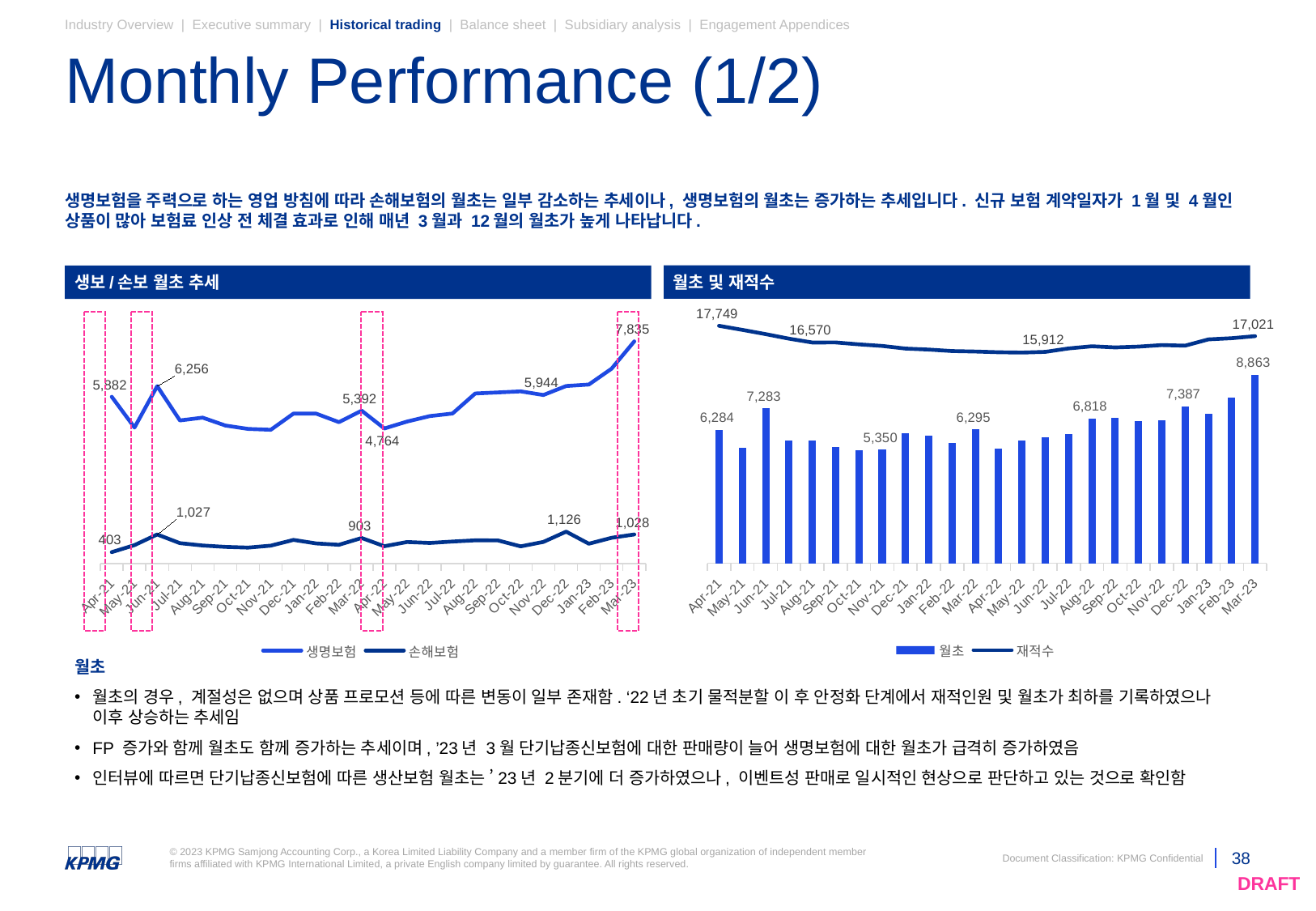

Industry Overview  |  Executive summary  |  Historical trading  |  Balance sheet  |  Subsidiary analysis  |  Engagement Appendices
# Monthly Performance (1/2)
생명보험을 주력으로 하는 영업 방침에 따라 손해보험의 월초는 일부 감소하는 추세이나, 생명보험의 월초는 증가하는 추세입니다. 신규 보험 계약일자가 1월 및 4월인 상품이 많아 보험료 인상 전 체결 효과로 인해 매년 3월과 12월의 월초가 높게 나타납니다.
생보/손보 월초 추세
월초 및 재적수

### Chart

| Category | 월초 | 재적수 |
|---|---|---|
| 44287 | 6284.344478 | 17749.0 |
| 44317 | 5449.291092 | 17461.0 |
| 44348 | 7283.386583999999 | 17161.0 |
| 44378 | 5766.659297 | 16842.0 |
| 44409 | 5784.547294999999 | 16570.0 |
| 44440 | 5456.606898000001 | 16575.0 |
| 44470 | 5313.147119 | 16439.0 |
| 44501 | 5350.437223 | 16327.0 |
| 44531 | 6124.3439069999995 | 16143.0 |
| 44562 | 5996.782816000001 | 16071.0 |
| 44593 | 5648.645 | 15969.0 |
| 44621 | 6294.613 | 15935.0 |
| 44652 | 5376.289 | 15885.0 |
| 44682 | 5769.0 | 15860.0 |
| 44713 | 5927.0 | 15912.0 |
| 44743 | 6069.0 | 16152.0 |
| 44774 | 6818.0 | 16304.0 |
| 44805 | 6851.0 | 16223.0 |
| 44835 | 6680.0 | 16282.0 |
| 44866 | 6708.972 | 16389.0 |
| 44896 | 7387.0 | 16348.0 |
| 44927 | 7012.0 | 16790.0 |
| 44958 | 7781.0 | 16875.0 |
| 44986 | 8863.0 | 17021.0 |

### Chart

| Category | 생명보험 | 손해보험 |
|---|---|---|
| 44287 | 5881.507917 | 402.836561 |
| 44317 | 4797.473366 | 651.817726 |
| 44348 | 6255.956978999999 | 1027.429605 |
| 44378 | 5046.143471 | 720.515826 |
| 44409 | 5146.916160999999 | 637.631134 |
| 44440 | 4868.324119000001 | 588.2827790000001 |
| 44470 | 4749.0 | 564.147119 |
| 44501 | 4718.0 | 632.437223 |
| 44531 | 5289.476006999999 | 834.8679 |
| 44562 | 5286.887816 | 709.895 |
| 44593 | 4986.0 | 662.645 |
| 44621 | 5392.0 | 902.613 |
| 44652 | 4764.0 | 612.289 |
| 44682 | 5008.0 | 761.0 |
| 44713 | 5200.0 | 727.0 |
| 44743 | 5291.0 | 778.0 |
| 44774 | 5998.0 | 820.0 |
| 44805 | 6034.0 | 817.0 |
| 44835 | 6072.0 | 608.0 |
| 44866 | 5944.0 | 764.972 |
| 44896 | 6261.0 | 1126.0 |
| 44927 | 6312.0 | 700.0 |
| 44958 | 6871.0 | 910.0 |
| 44986 | 7835.0 | 1028.0 |

월초
월초의 경우, 계절성은 없으며 상품 프로모션 등에 따른 변동이 일부 존재함. ‘22년 초기 물적분할 이 후 안정화 단계에서 재적인원 및 월초가 최하를 기록하였으나 이후 상승하는 추세임
FP 증가와 함께 월초도 함께 증가하는 추세이며, ’23년 3월 단기납종신보험에 대한 판매량이 늘어 생명보험에 대한 월초가 급격히 증가하였음
인터뷰에 따르면 단기납종신보험에 따른 생산보험 월초는 ’23년 2분기에 더 증가하였으나, 이벤트성 판매로 일시적인 현상으로 판단하고 있는 것으로 확인함